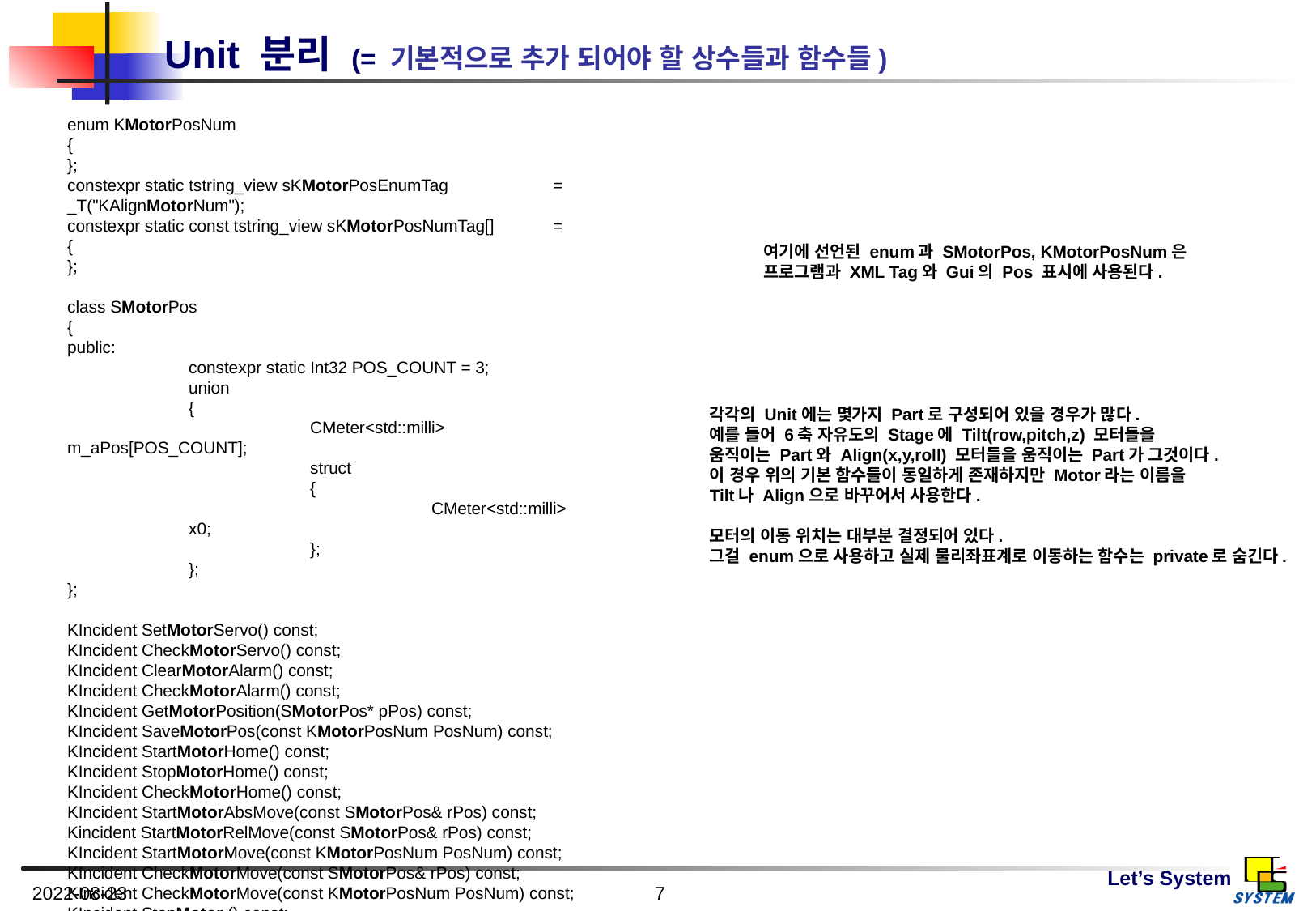

# Unit 분리 (= 기본적으로 추가 되어야 할 상수들과 함수들)
enum KMotorPosNum
{
};
constexpr static tstring_view sKMotorPosEnumTag	= _T("KAlignMotorNum");
constexpr static const tstring_view sKMotorPosNumTag[]	=
{
};

class SMotorPos
{
public:
	constexpr static Int32 POS_COUNT = 3;
	union
	{
		CMeter<std::milli>	m_aPos[POS_COUNT];
		struct
		{
			CMeter<std::milli>	x0;
		};
	};
};

KIncident SetMotorServo() const;
KIncident CheckMotorServo() const;
KIncident ClearMotorAlarm() const;
KIncident CheckMotorAlarm() const;
KIncident GetMotorPosition(SMotorPos* pPos) const;
KIncident SaveMotorPos(const KMotorPosNum PosNum) const;
KIncident StartMotorHome() const;
KIncident StopMotorHome() const;
KIncident CheckMotorHome() const;
KIncident StartMotorAbsMove(const SMotorPos& rPos) const;
Kincident StartMotorRelMove(const SMotorPos& rPos) const;
KIncident StartMotorMove(const KMotorPosNum PosNum) const;
KIncident CheckMotorMove(const SMotorPos& rPos) const;
KIncident CheckMotorMove(const KMotorPosNum PosNum) const;
KIncident StopMotor () const;
여기에 선언된 enum과 SMotorPos, KMotorPosNum은
프로그램과 XML Tag와 Gui의 Pos 표시에 사용된다.
각각의 Unit에는 몇가지 Part로 구성되어 있을 경우가 많다.
예를 들어 6축 자유도의 Stage에 Tilt(row,pitch,z) 모터들을
움직이는 Part와 Align(x,y,roll) 모터들을 움직이는 Part가 그것이다.
이 경우 위의 기본 함수들이 동일하게 존재하지만 Motor라는 이름을
Tilt나 Align으로 바꾸어서 사용한다.

모터의 이동 위치는 대부분 결정되어 있다.
그걸 enum으로 사용하고 실제 물리좌표계로 이동하는 함수는 private로 숨긴다.
2022-08-23
7